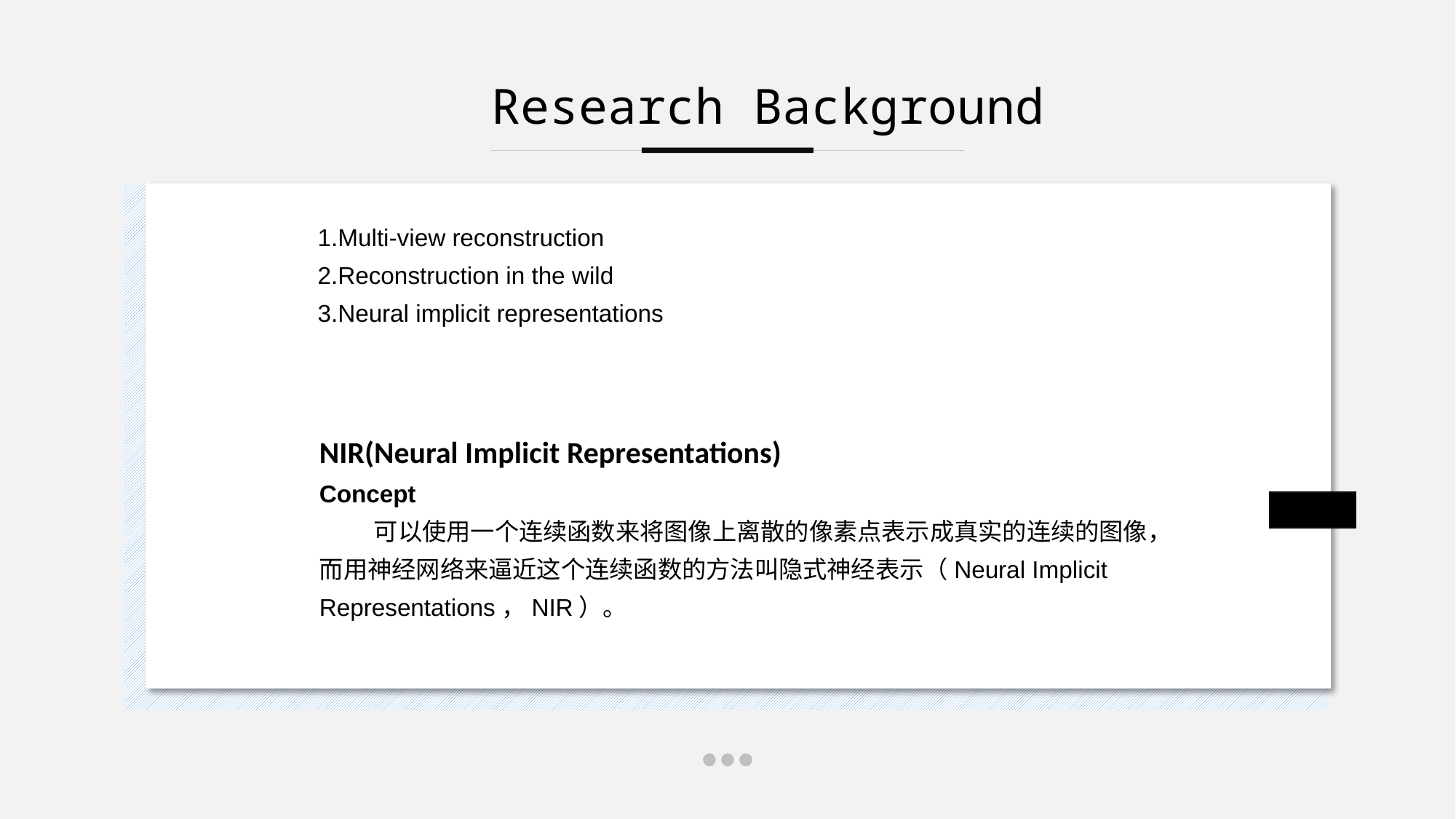

Research Background

Multi-view reconstruction
Reconstruction in the wild
Neural implicit representations

NIR(Neural Implicit Representations)
Concept
可以使用一个连续函数来将图像上离散的像素点表示成真实的连续的图像，而用神经网络来逼近这个连续函数的方法叫隐式神经表示（Neural Implicit Representations，NIR）。